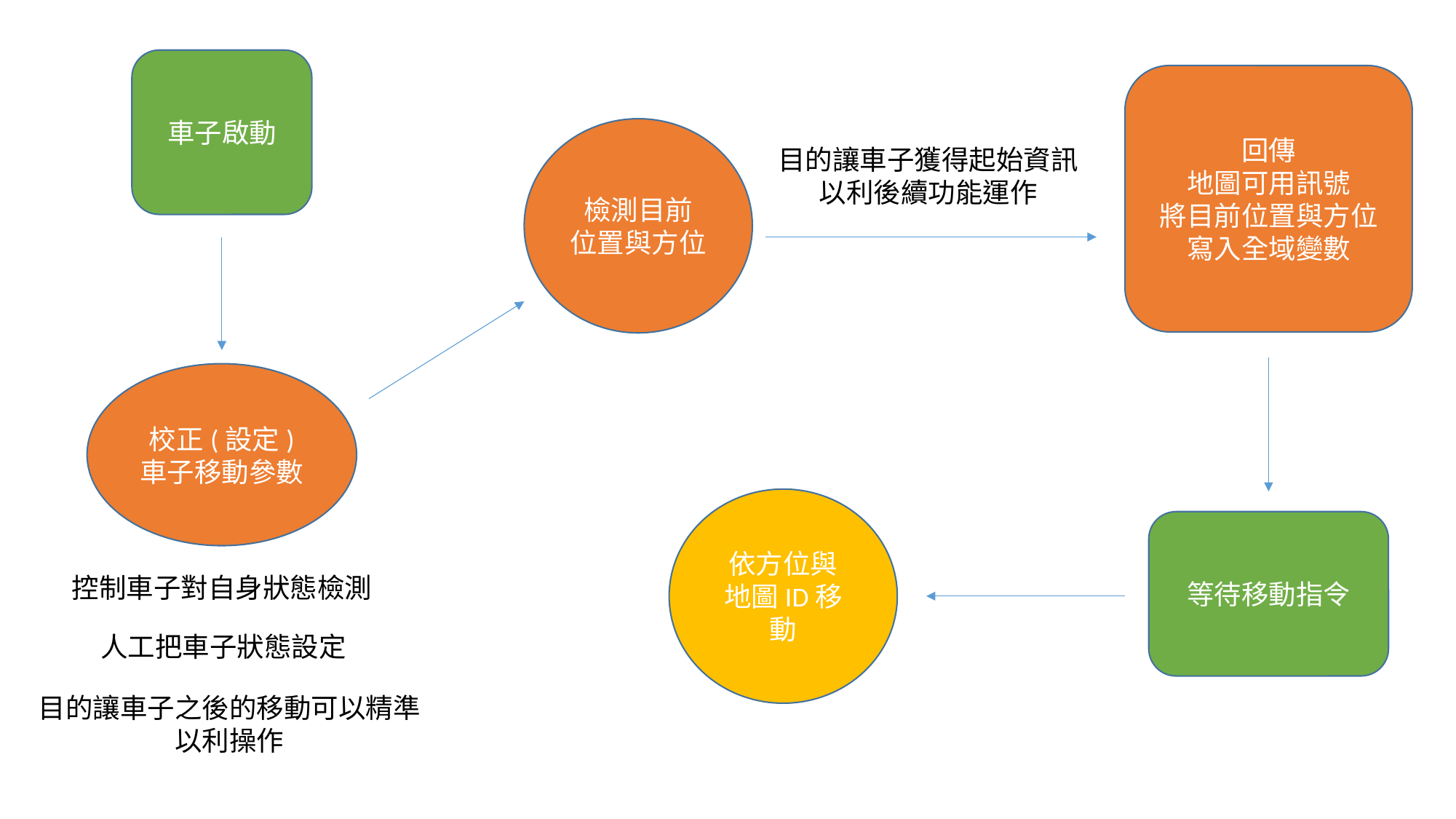

車子啟動
回傳
地圖可用訊號
將目前位置與方位寫入全域變數
檢測目前
位置與方位
目的讓車子獲得起始資訊
以利後續功能運作
校正(設定)
車子移動參數
依方位與
地圖ID移動
等待移動指令
控制車子對自身狀態檢測
人工把車子狀態設定
目的讓車子之後的移動可以精準
以利操作